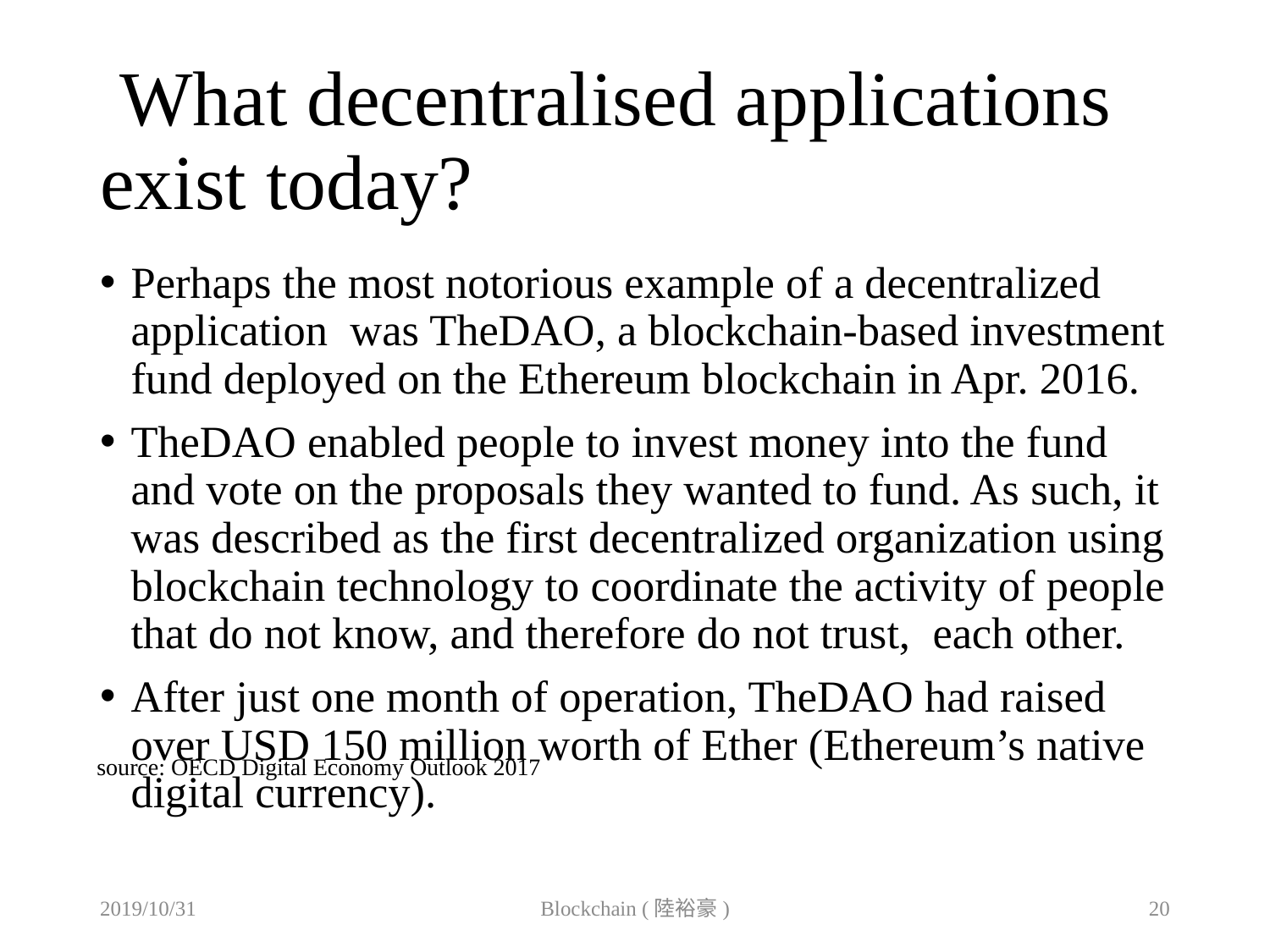

# What decentralised applications exist today?
Perhaps the most notorious example of a decentralized application  was TheDAO, a blockchain-based investment fund deployed on the Ethereum blockchain in Apr. 2016.
TheDAO enabled people to invest money into the fund and vote on the proposals they wanted to fund. As such, it was described as the first decentralized organization using blockchain technology to coordinate the activity of people that do not know, and therefore do not trust,  each other.
After just one month of operation, TheDAO had raised over USD 150 million worth of Ether (Ethereum’s native digital currency).
source: OECD Digital Economy Outlook 2017
2019/10/31
Blockchain (陸裕豪)
20